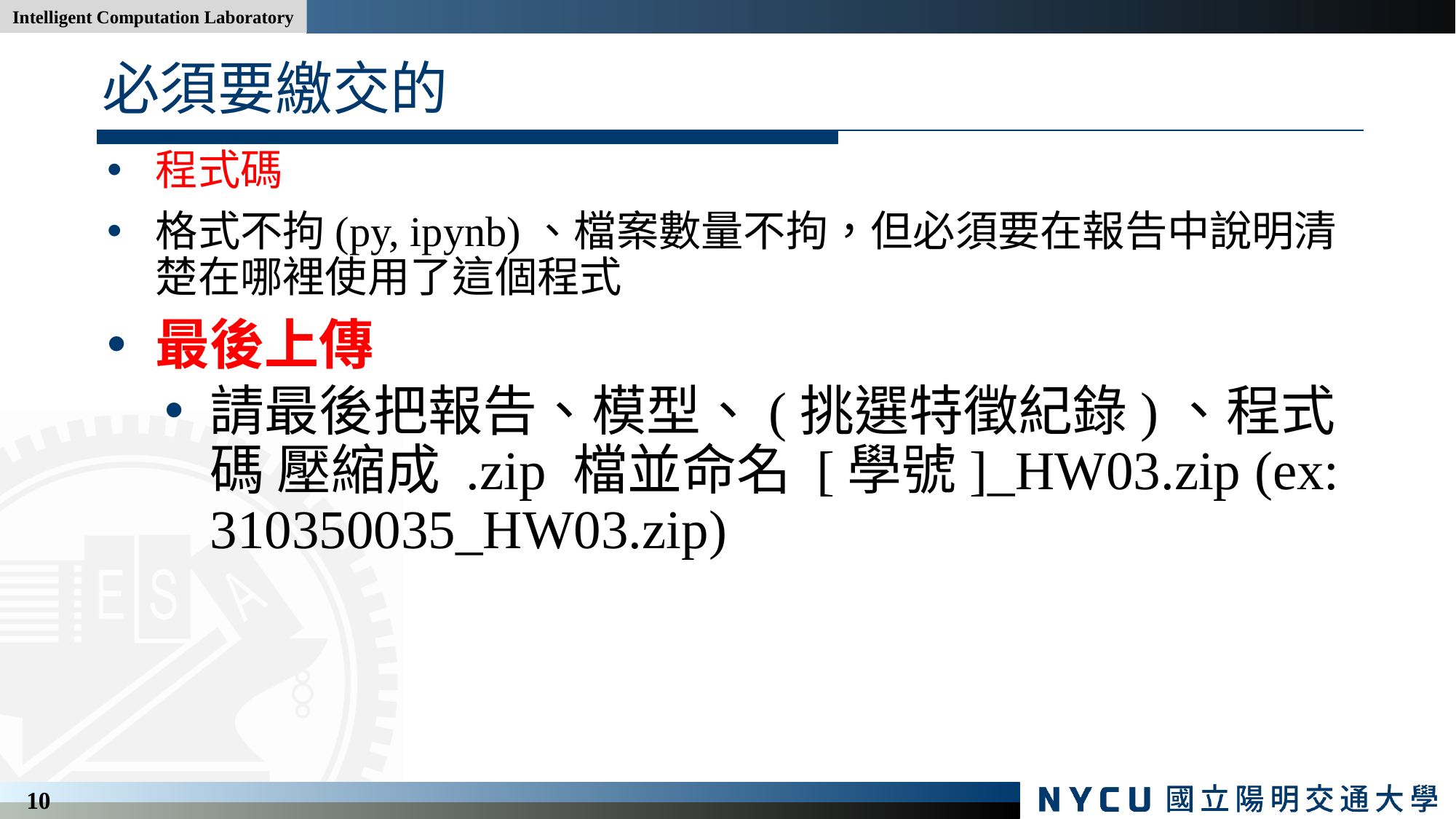

# 必須要繳交的
程式碼
格式不拘(py, ipynb)、檔案數量不拘，但必須要在報告中說明清楚在哪裡使用了這個程式
最後上傳
請最後把報告、模型、(挑選特徵紀錄)、程式碼 壓縮成 .zip 檔並命名 [學號]_HW03.zip (ex: 310350035_HW03.zip)
10